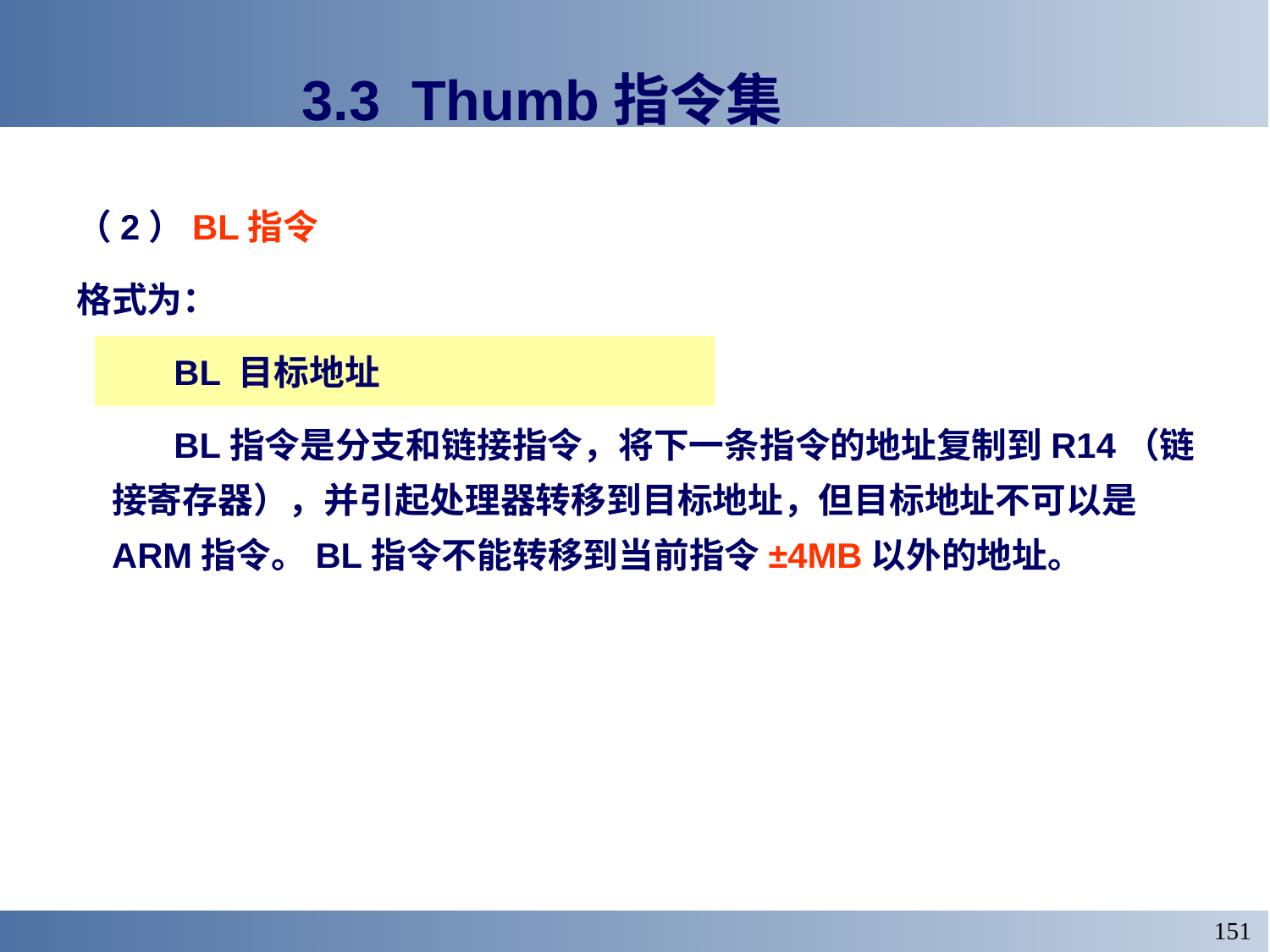

# 3.3  Thumb指令集
（2）BL指令
格式为：
          BL 目标地址
          BL指令是分支和链接指令，将下一条指令的地址复制到R14（链接寄存器），并引起处理器转移到目标地址，但目标地址不可以是ARM指令。BL指令不能转移到当前指令±4MB以外的地址。